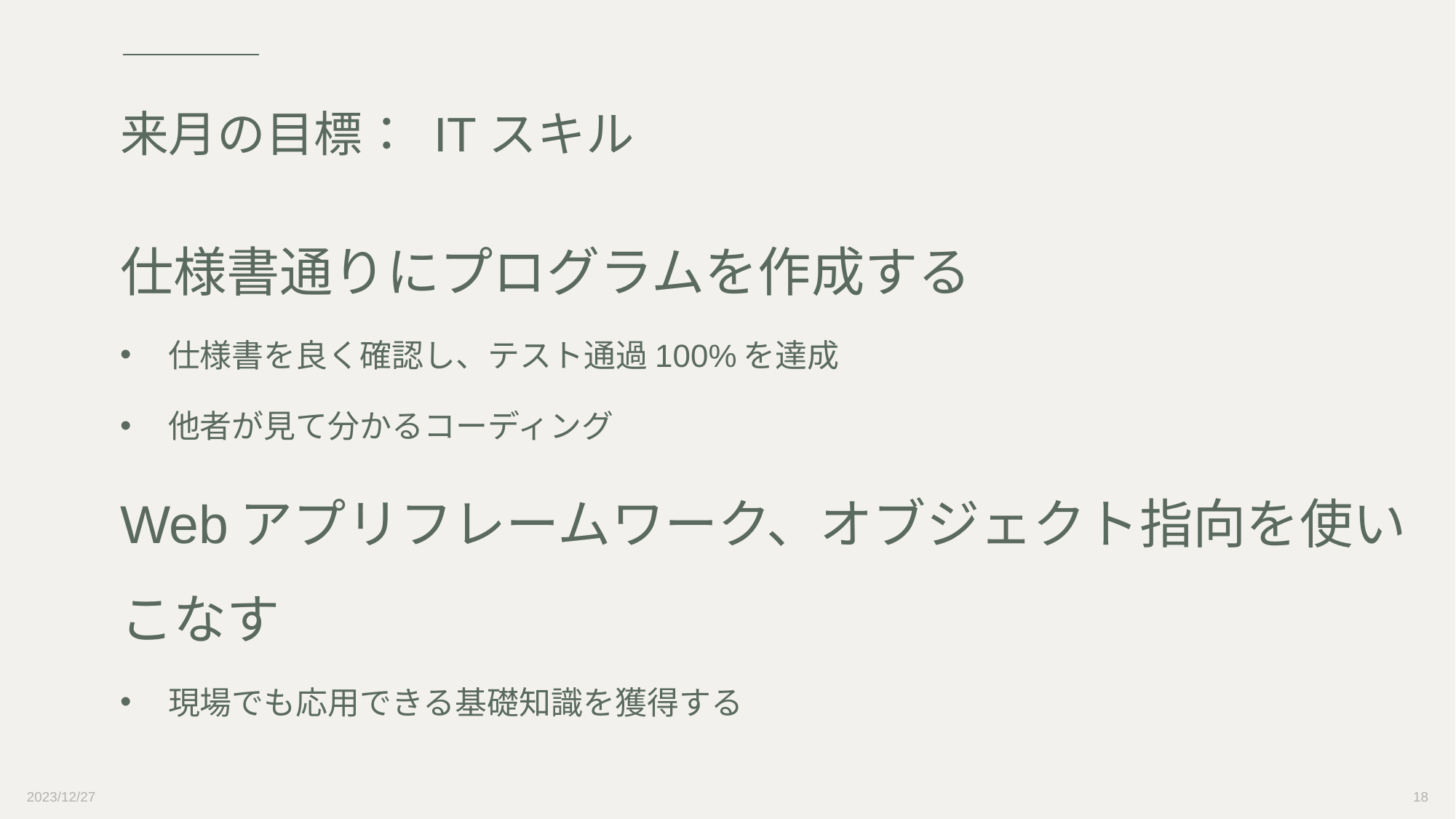

# 来月の目標： ITスキル
仕様書通りにプログラムを作成する
仕様書を良く確認し、テスト通過100%を達成
他者が見て分かるコーディング
Webアプリフレームワーク、オブジェクト指向を使いこなす
現場でも応用できる基礎知識を獲得する

2023/12/27
18